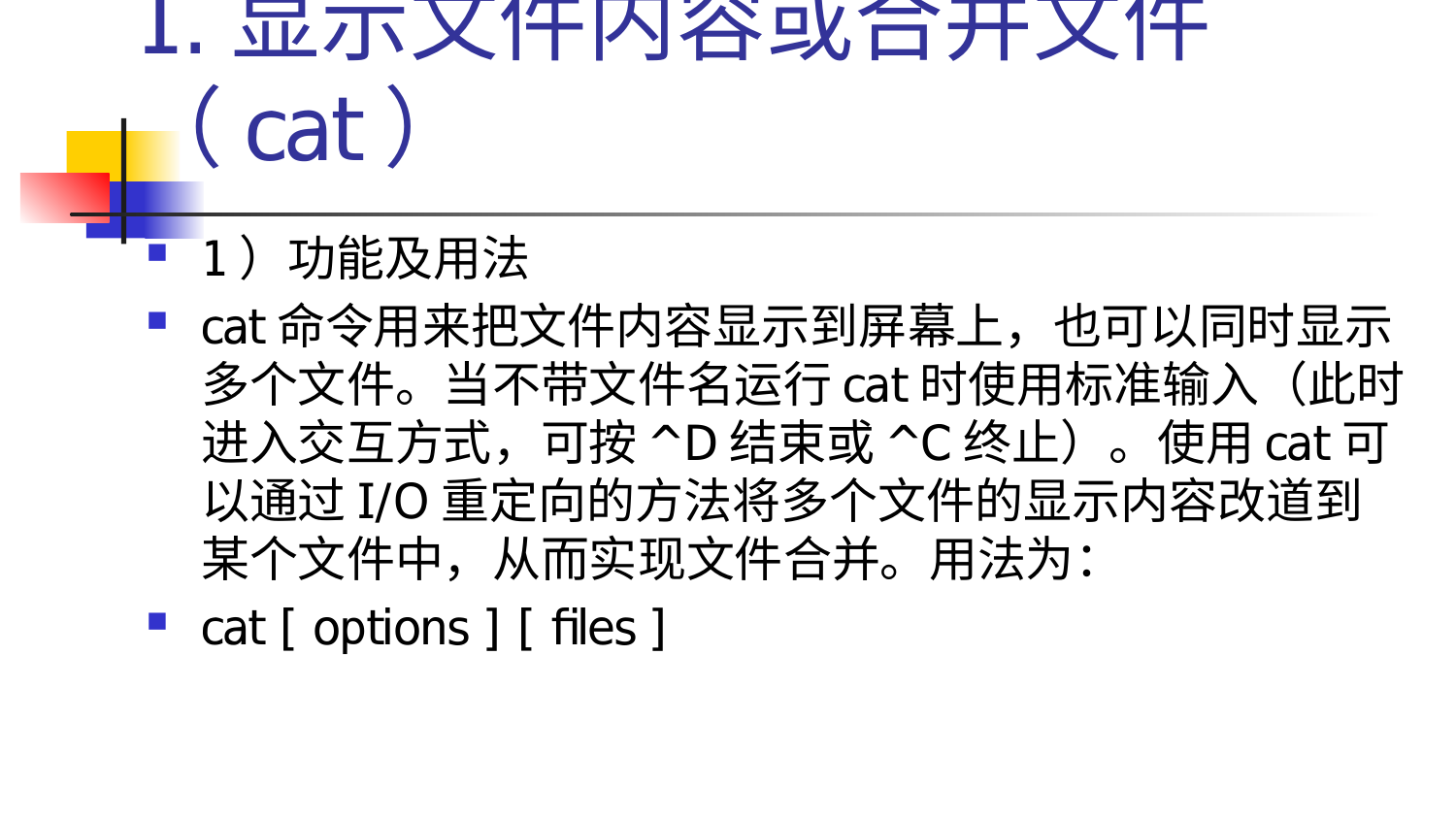

# 1.显示文件内容或合并文件（cat）
1）功能及用法
cat命令用来把文件内容显示到屏幕上，也可以同时显示多个文件。当不带文件名运行cat时使用标准输入（此时进入交互方式，可按^D结束或^C终止）。使用cat可以通过I/O重定向的方法将多个文件的显示内容改道到某个文件中，从而实现文件合并。用法为：
cat [ options ] [ files ]